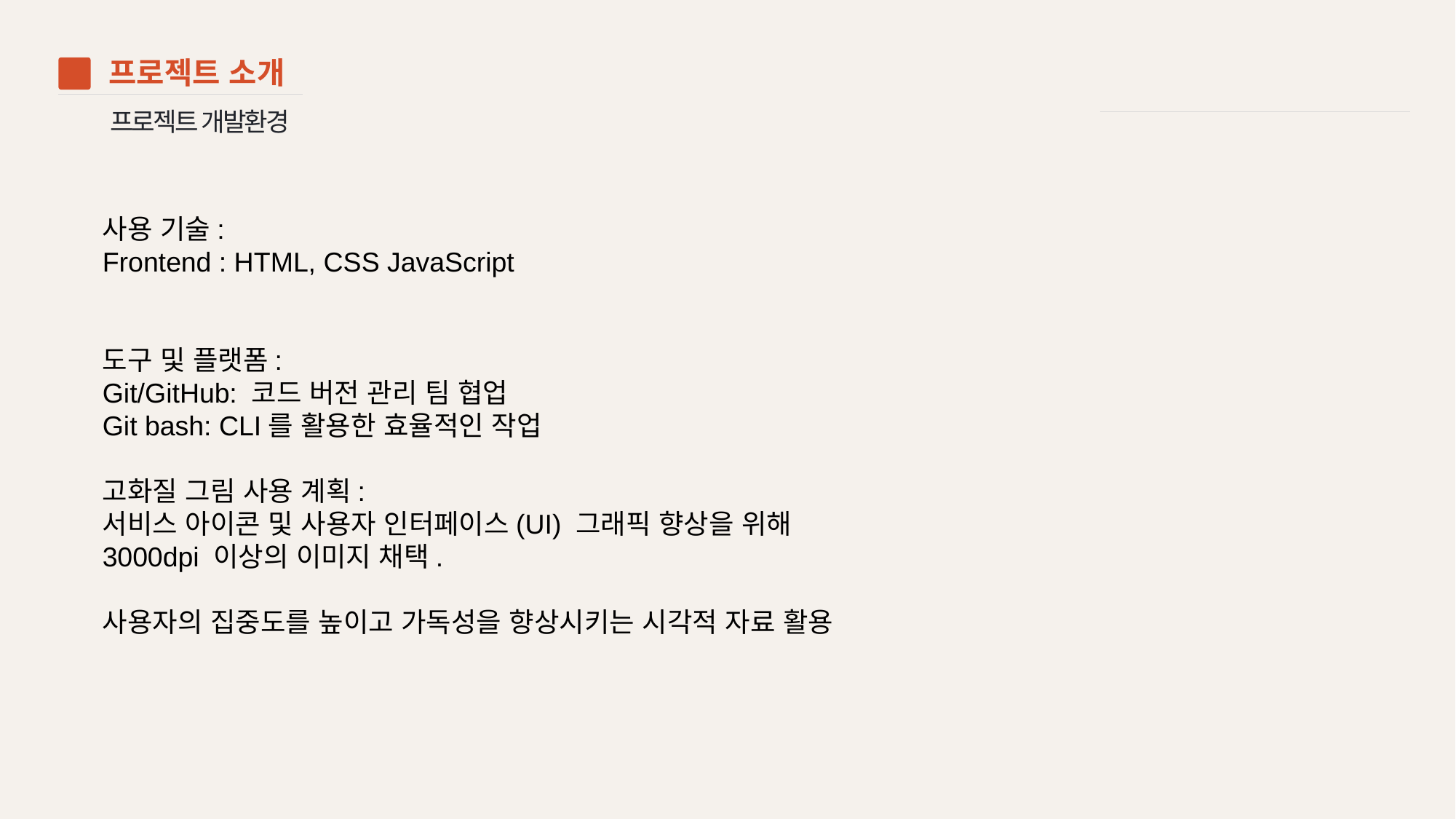

프로젝트 소개
02
프로젝트 개발환경
사용 기술:
Frontend : HTML, CSS JavaScript

도구 및 플랫폼:
Git/GitHub: 코드 버전 관리 팀 협업
Git bash: CLI를 활용한 효율적인 작업

고화질 그림 사용 계획:
서비스 아이콘 및 사용자 인터페이스(UI) 그래픽 향상을 위해
3000dpi 이상의 이미지 채택.

사용자의 집중도를 높이고 가독성을 향상시키는 시각적 자료 활용